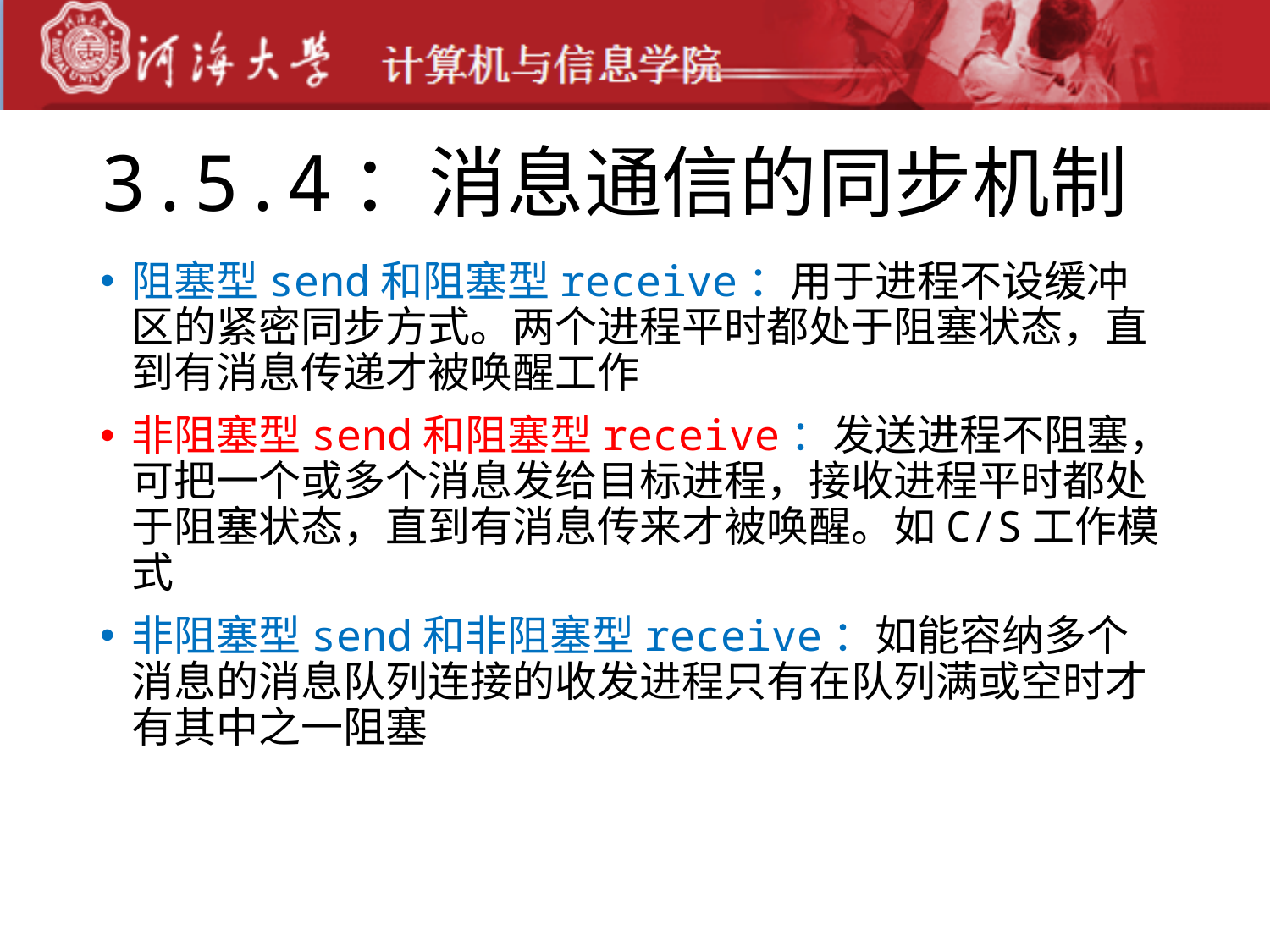

# 3.5.4：消息通信的同步机制
阻塞型send和阻塞型receive：用于进程不设缓冲区的紧密同步方式。两个进程平时都处于阻塞状态，直到有消息传递才被唤醒工作
非阻塞型send和阻塞型receive：发送进程不阻塞，可把一个或多个消息发给目标进程，接收进程平时都处于阻塞状态，直到有消息传来才被唤醒。如C/S工作模式
非阻塞型send和非阻塞型receive：如能容纳多个消息的消息队列连接的收发进程只有在队列满或空时才有其中之一阻塞